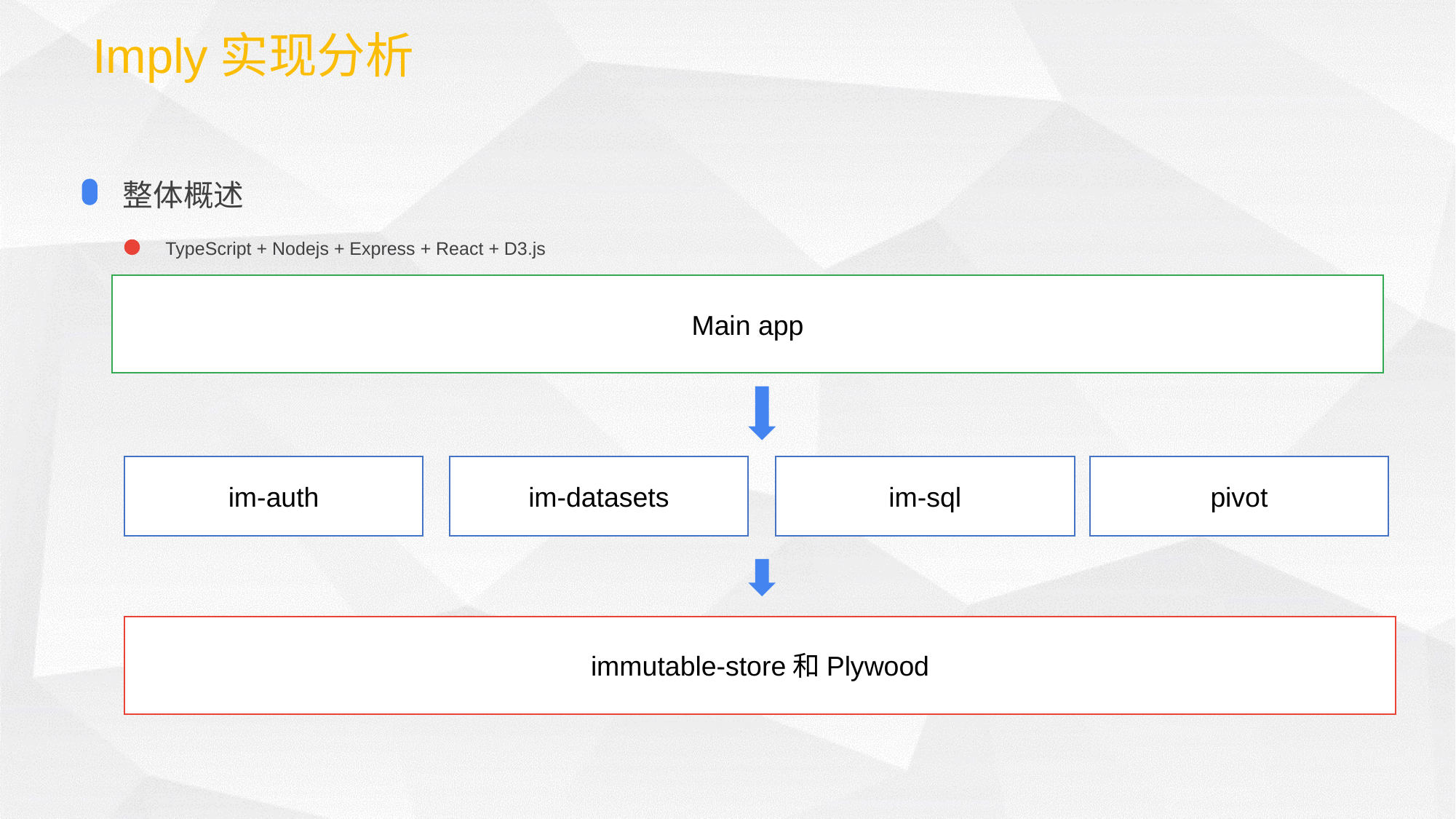

Imply实现分析
整体概述

TypeScript + Nodejs + Express + React + D3.js

Main app

im-datasets
im-sql
pivot
im-auth

immutable-store和Plywood